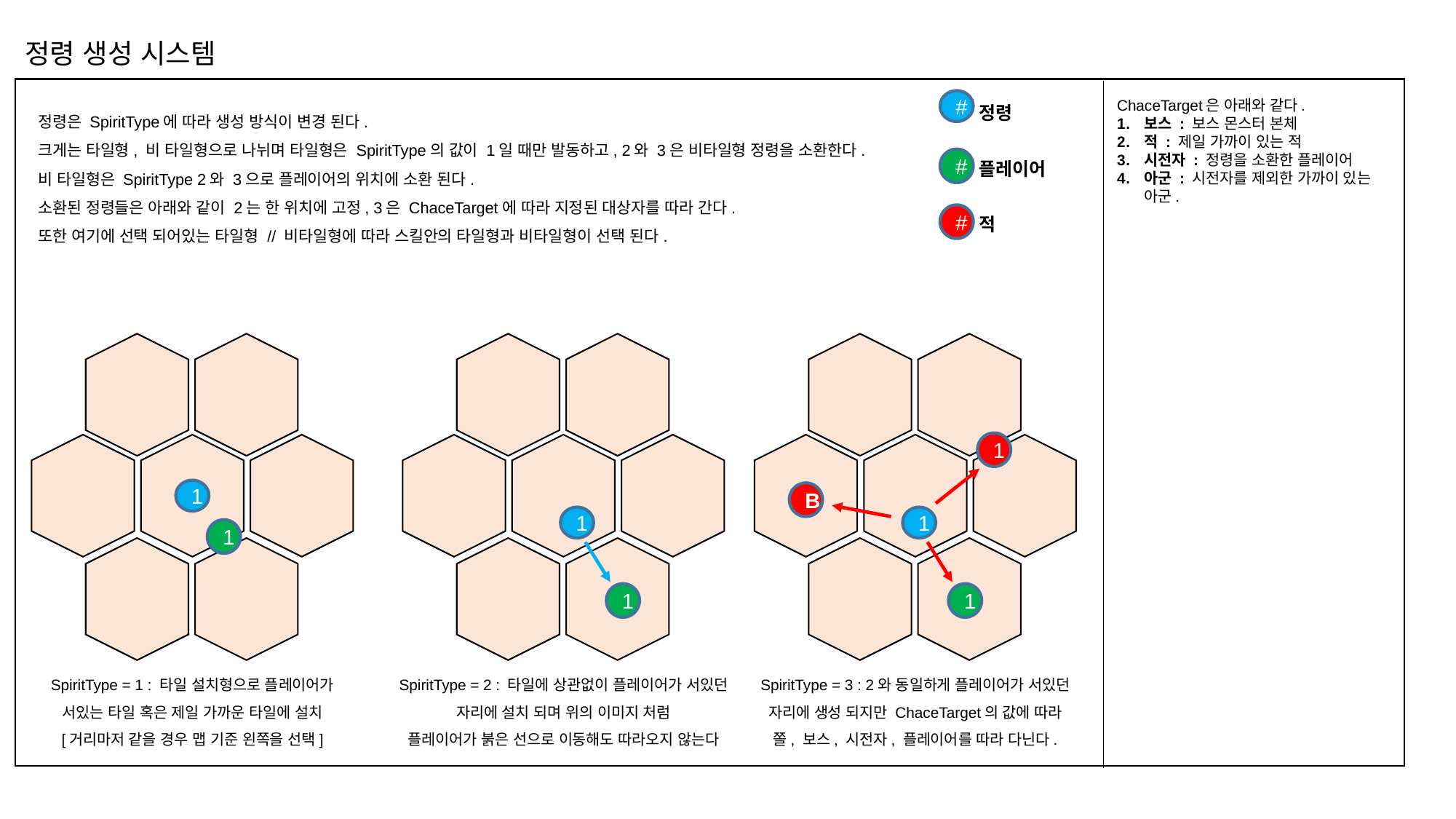

정령 생성 시스템

정령
ChaceTarget은 아래와 같다.
보스 : 보스 몬스터 본체
적 : 제일 가까이 있는 적
시전자 : 정령을 소환한 플레이어
아군 : 시전자를 제외한 가까이 있는 아군.

#
정령은 SpiritType에 따라 생성 방식이 변경 된다.
크게는 타일형, 비 타일형으로 나뉘며 타일형은 SpiritType의 값이 1일 때만 발동하고, 2와 3은 비타일형 정령을 소환한다.
비 타일형은 SpiritType 2와 3으로 플레이어의 위치에 소환 된다.
소환된 정령들은 아래와 같이 2는 한 위치에 고정, 3은 ChaceTarget에 따라 지정된 대상자를 따라 간다.
또한 여기에 선택 되어있는 타일형 // 비타일형에 따라 스킬안의 타일형과 비타일형이 선택 된다.
플레이어
#
적
#

1

1
B
1
1
1

1
1
SpiritType = 1 : 타일 설치형으로 플레이어가
서있는 타일 혹은 제일 가까운 타일에 설치
[거리마저 같을 경우 맵 기준 왼쪽을 선택]
SpiritType = 2 : 타일에 상관없이 플레이어가 서있던 자리에 설치 되며 위의 이미지 처럼
플레이어가 붉은 선으로 이동해도 따라오지 않는다
SpiritType = 3 : 2와 동일하게 플레이어가 서있던 자리에 생성 되지만 ChaceTarget의 값에 따라
쫄, 보스, 시전자, 플레이어를 따라 다닌다.